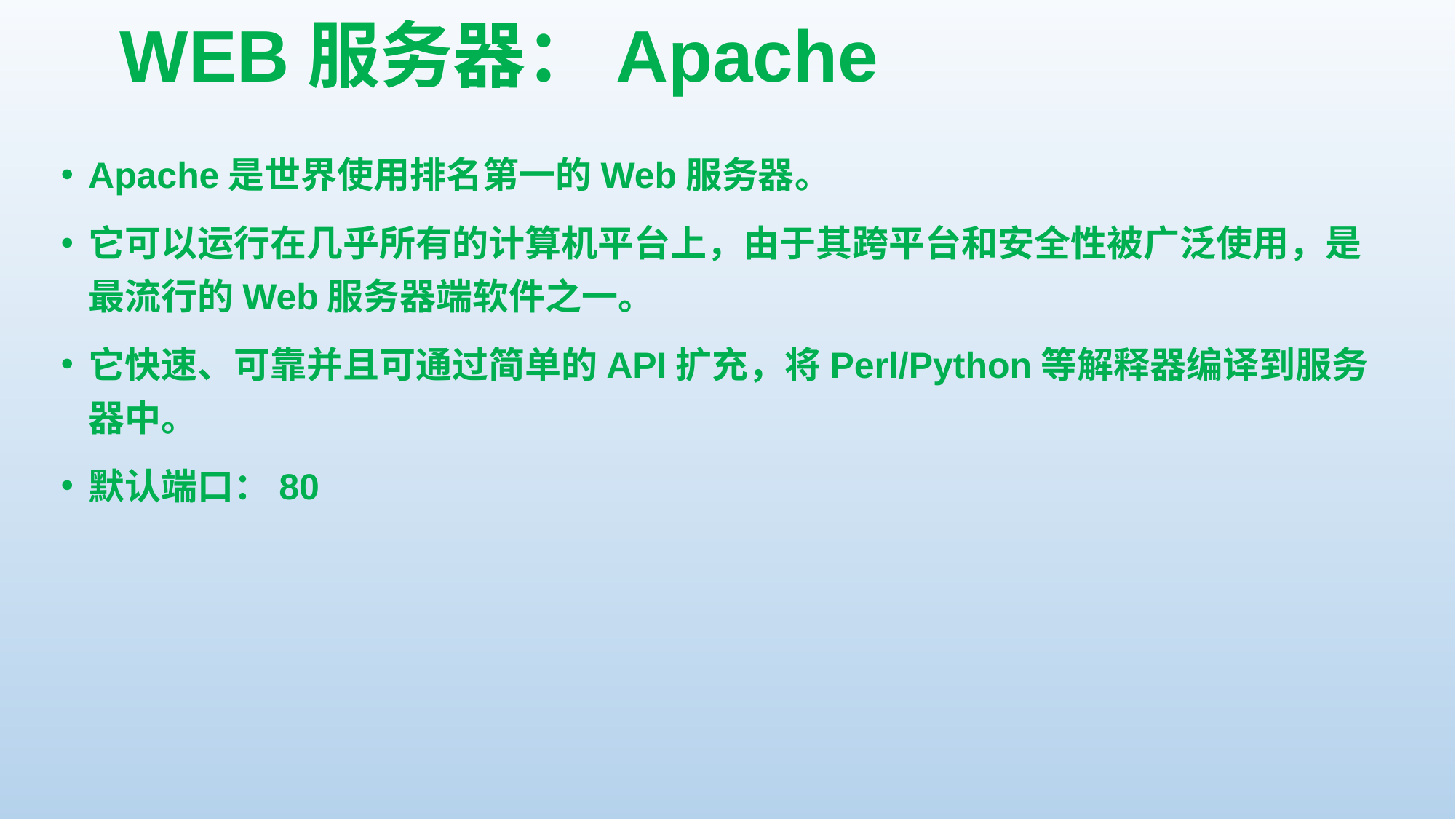

# WEB服务器：Apache
Apache是世界使用排名第一的Web服务器。
它可以运行在几乎所有的计算机平台上，由于其跨平台和安全性被广泛使用，是最流行的Web服务器端软件之一。
它快速、可靠并且可通过简单的API扩充，将Perl/Python等解释器编译到服务器中。
默认端口：80